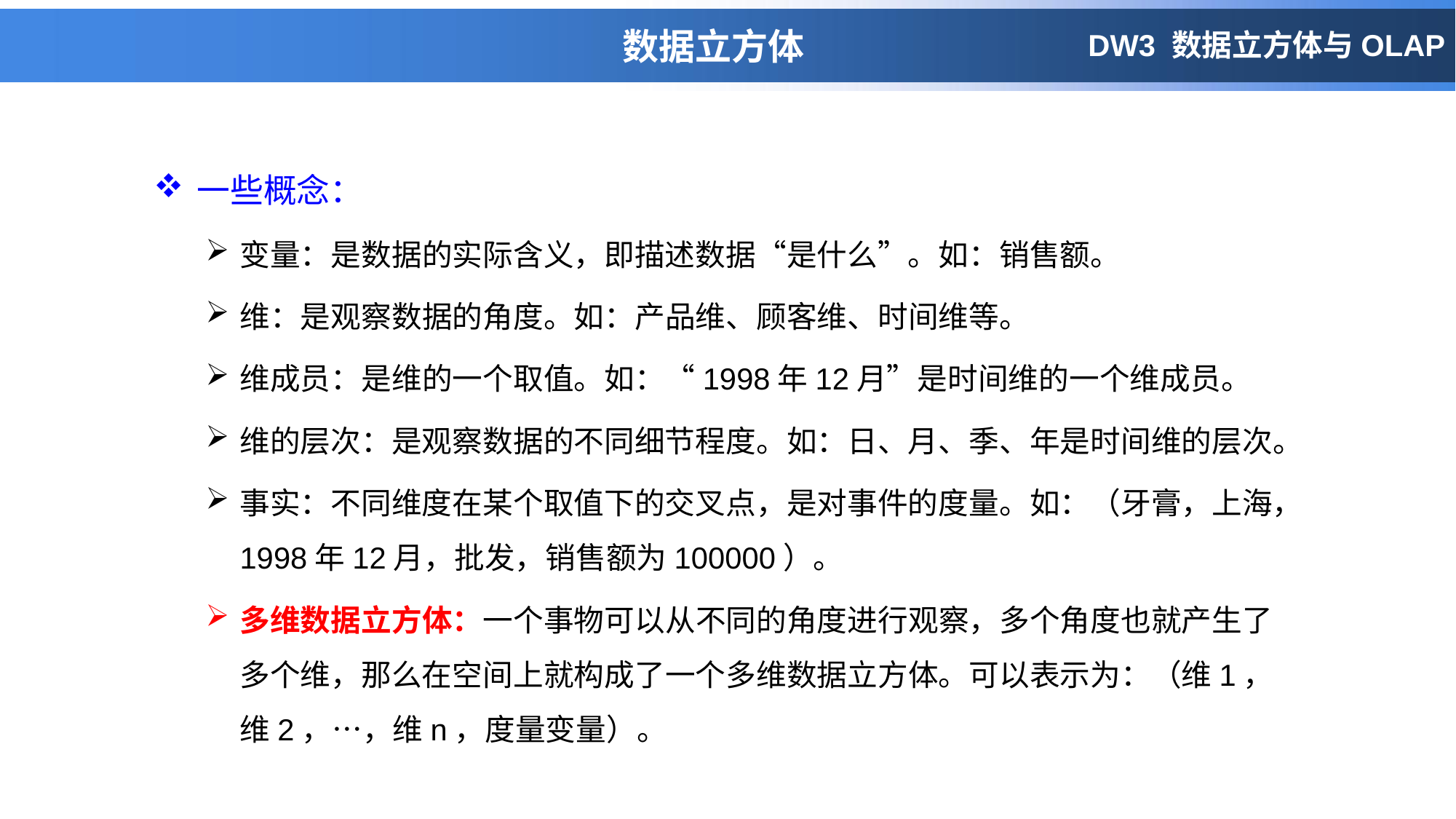

# 数据立方体
DW3 数据立方体与OLAP
一些概念：
变量：是数据的实际含义，即描述数据“是什么”。如：销售额。
维：是观察数据的角度。如：产品维、顾客维、时间维等。
维成员：是维的一个取值。如：“1998年12月”是时间维的一个维成员。
维的层次：是观察数据的不同细节程度。如：日、月、季、年是时间维的层次。
事实：不同维度在某个取值下的交叉点，是对事件的度量。如：（牙膏，上海，1998年12月，批发，销售额为100000）。
多维数据立方体：一个事物可以从不同的角度进行观察，多个角度也就产生了多个维，那么在空间上就构成了一个多维数据立方体。可以表示为：（维1，维2，…，维n，度量变量）。